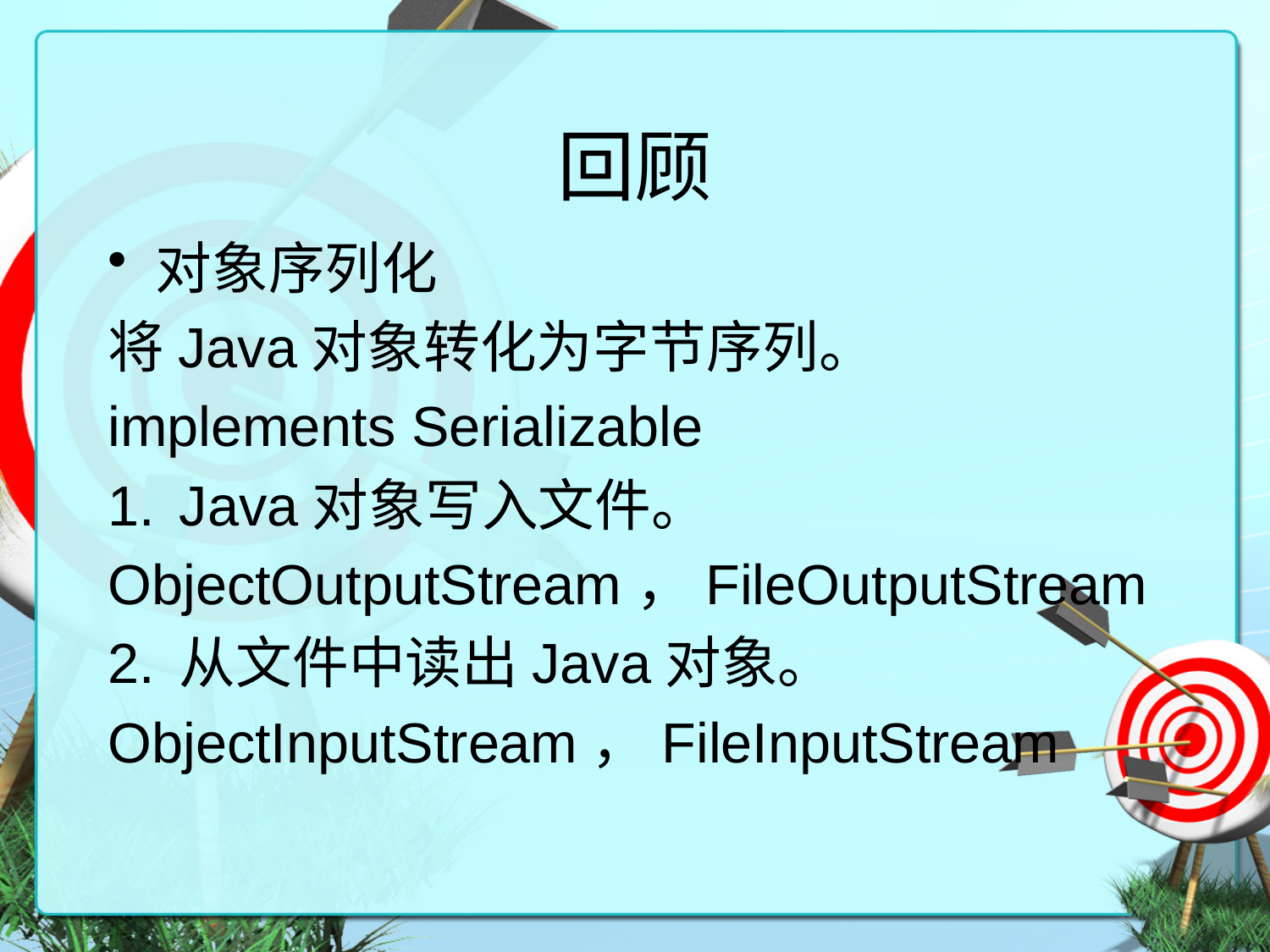

# 回顾
对象序列化
将Java对象转化为字节序列。
implements Serializable
Java对象写入文件。
ObjectOutputStream，FileOutputStream
从文件中读出Java对象。
ObjectInputStream，FileInputStream